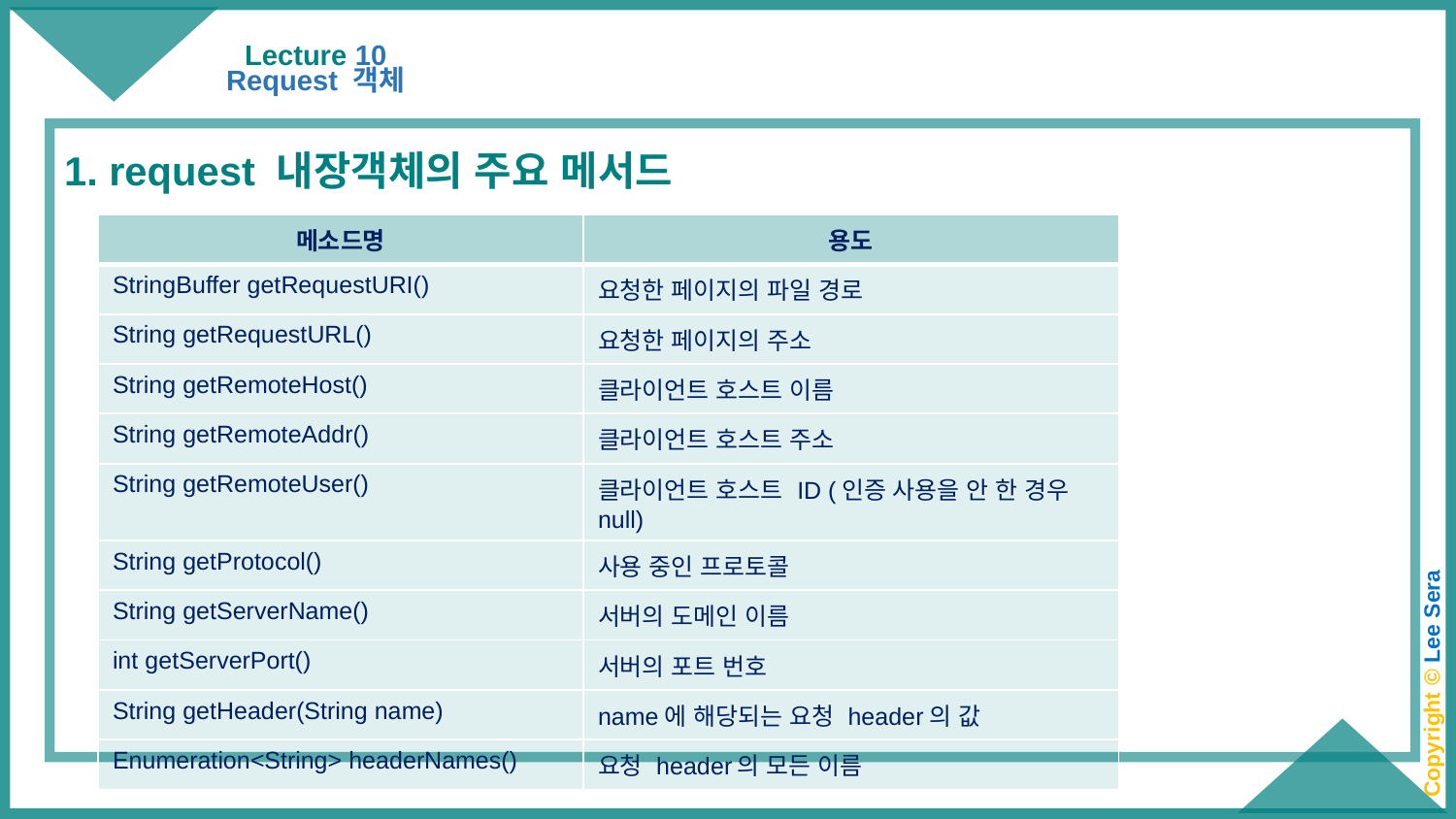

# Lecture 10
Request 객체
1. request 내장객체의 주요 메서드

| 메소드명 | 용도 |
| --- | --- |
| StringBuffer getRequestURI() | 요청한 페이지의 파일 경로 |
| String getRequestURL() | 요청한 페이지의 주소 |
| String getRemoteHost() | 클라이언트 호스트 이름 |
| String getRemoteAddr() | 클라이언트 호스트 주소 |
| String getRemoteUser() | 클라이언트 호스트 ID (인증 사용을 안 한 경우 null) |
| String getProtocol() | 사용 중인 프로토콜 |
| String getServerName() | 서버의 도메인 이름 |
| int getServerPort() | 서버의 포트 번호 |
| String getHeader(String name) | name에 해당되는 요청 header의 값 |
| Enumeration<String> headerNames() | 요청 header의 모든 이름 |
Copyright © Lee Sera